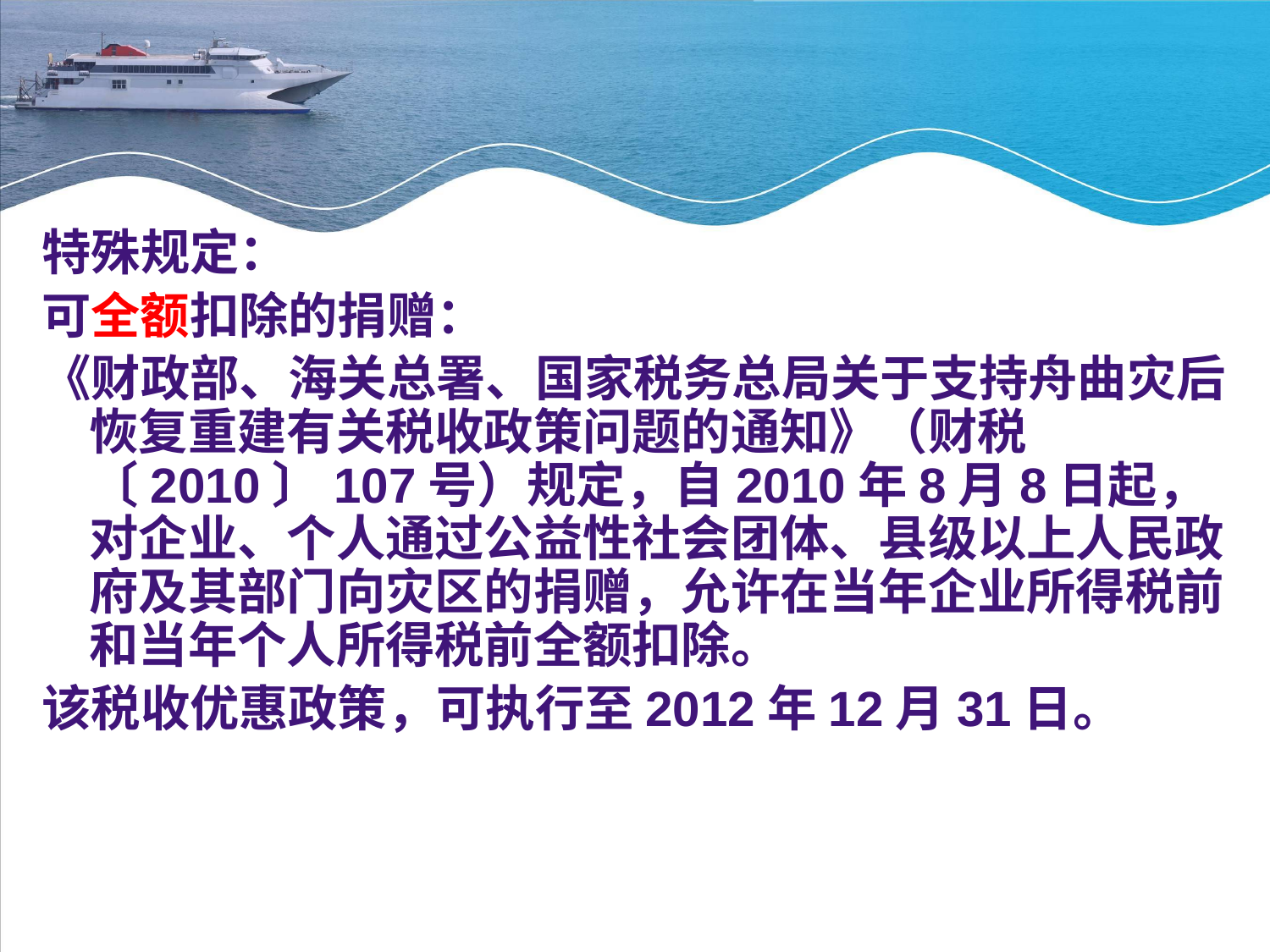

#
特殊规定：
可全额扣除的捐赠：
《财政部、海关总署、国家税务总局关于支持舟曲灾后恢复重建有关税收政策问题的通知》（财税〔2010〕107号）规定，自2010年8月8日起，对企业、个人通过公益性社会团体、县级以上人民政府及其部门向灾区的捐赠，允许在当年企业所得税前和当年个人所得税前全额扣除。
该税收优惠政策，可执行至2012年12月31日。